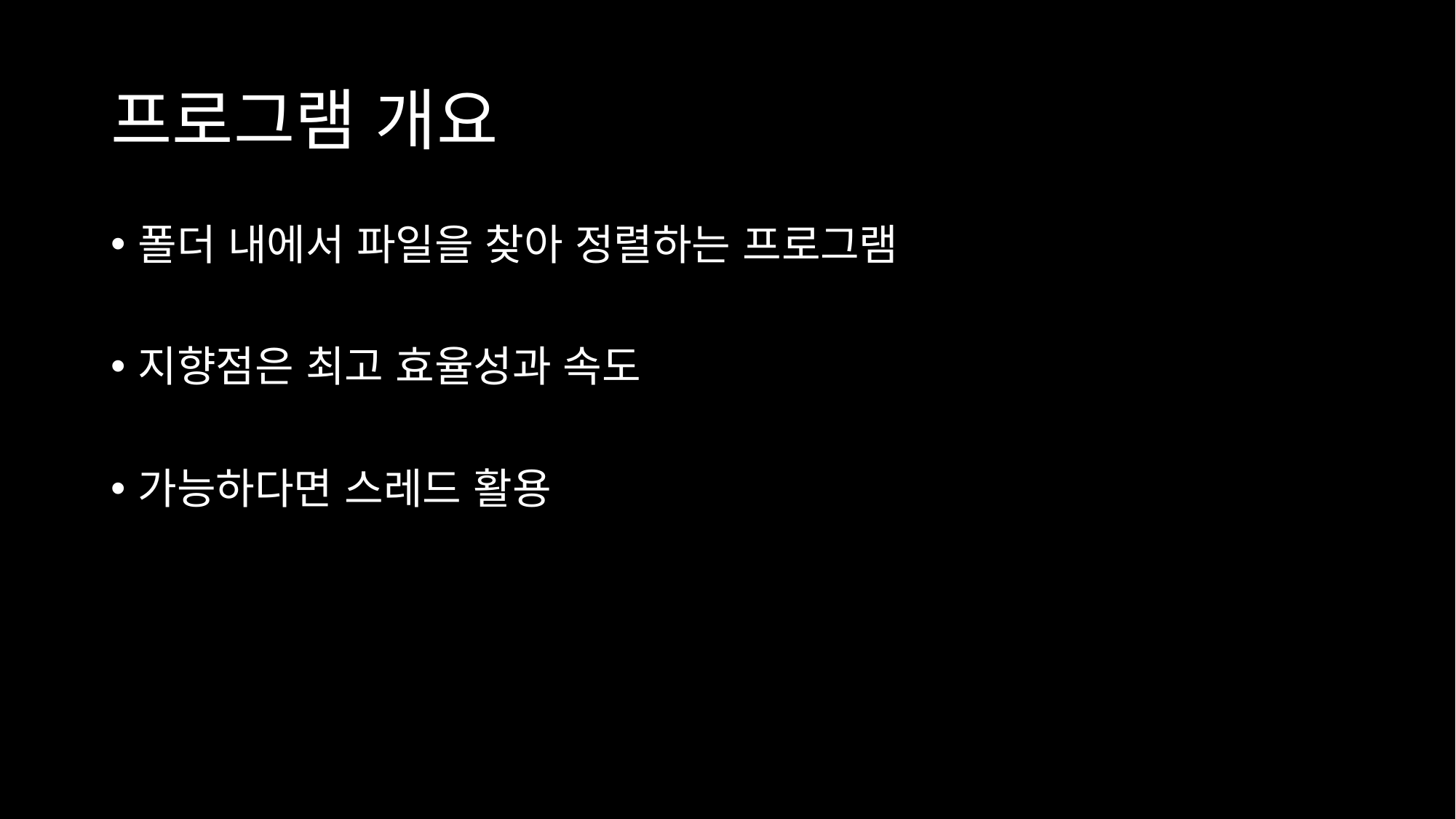

# 프로그램 개요
폴더 내에서 파일을 찾아 정렬하는 프로그램

지향점은 최고 효율성과 속도

가능하다면 스레드 활용